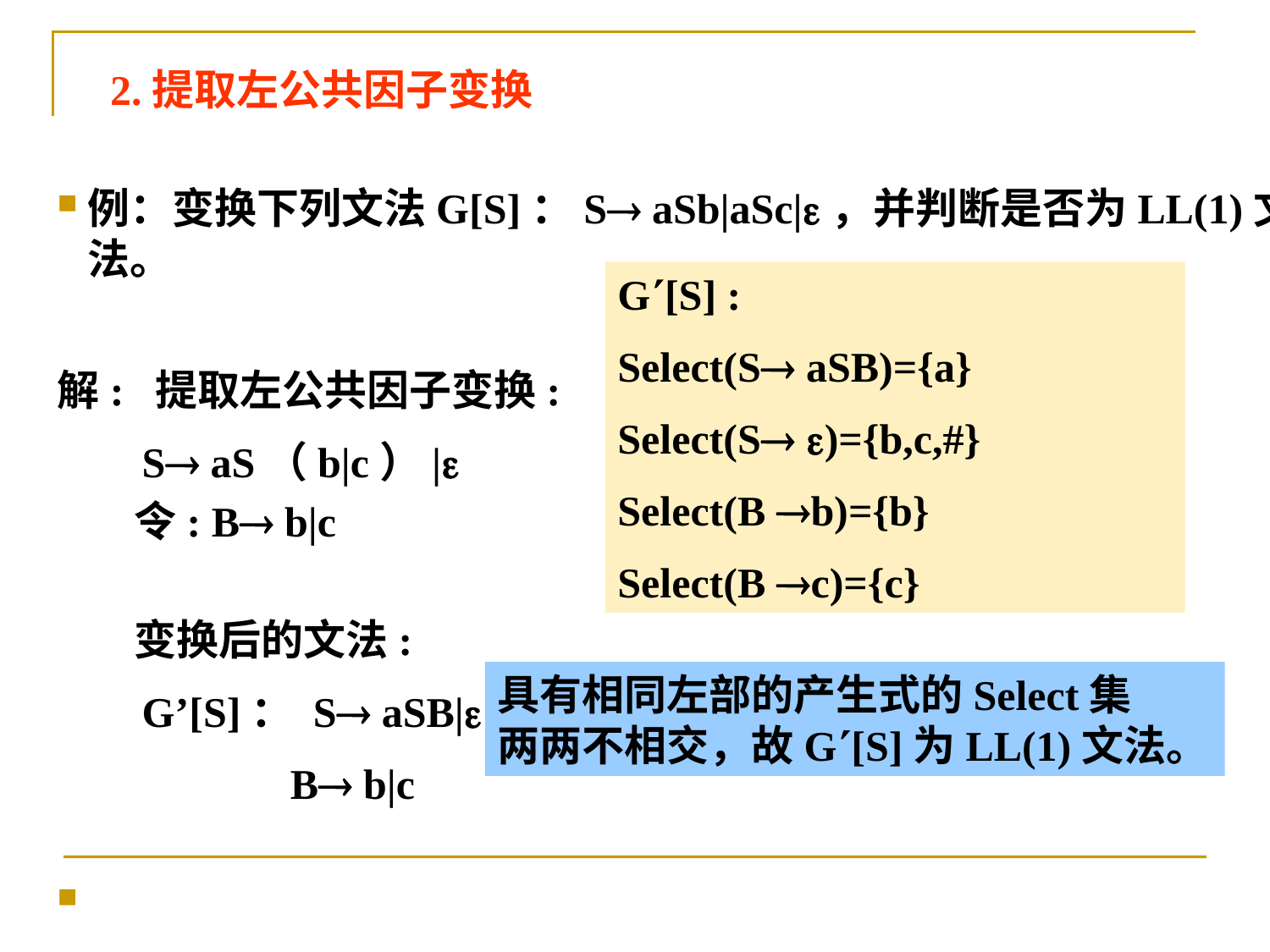

2.提取左公共因子变换

例：变换下列文法G[S]：S→ aSb|aSc|ε，并判断是否为LL(1)文法。

解:  提取左公共因子变换:
        S→ aS（b|c）|ε
       令: B→ b|c

       变换后的文法:
        G’[S]： S→ aSB|ε
                      B→ b|c

G′[S] :
Select(S→ aSB)={a}
Select(S→ ε)={b,c,#}
Select(B →b)={b}
Select(B →c)={c}
具有相同左部的产生式的Select集
两两不相交，故G′[S]为LL(1)文法。
78